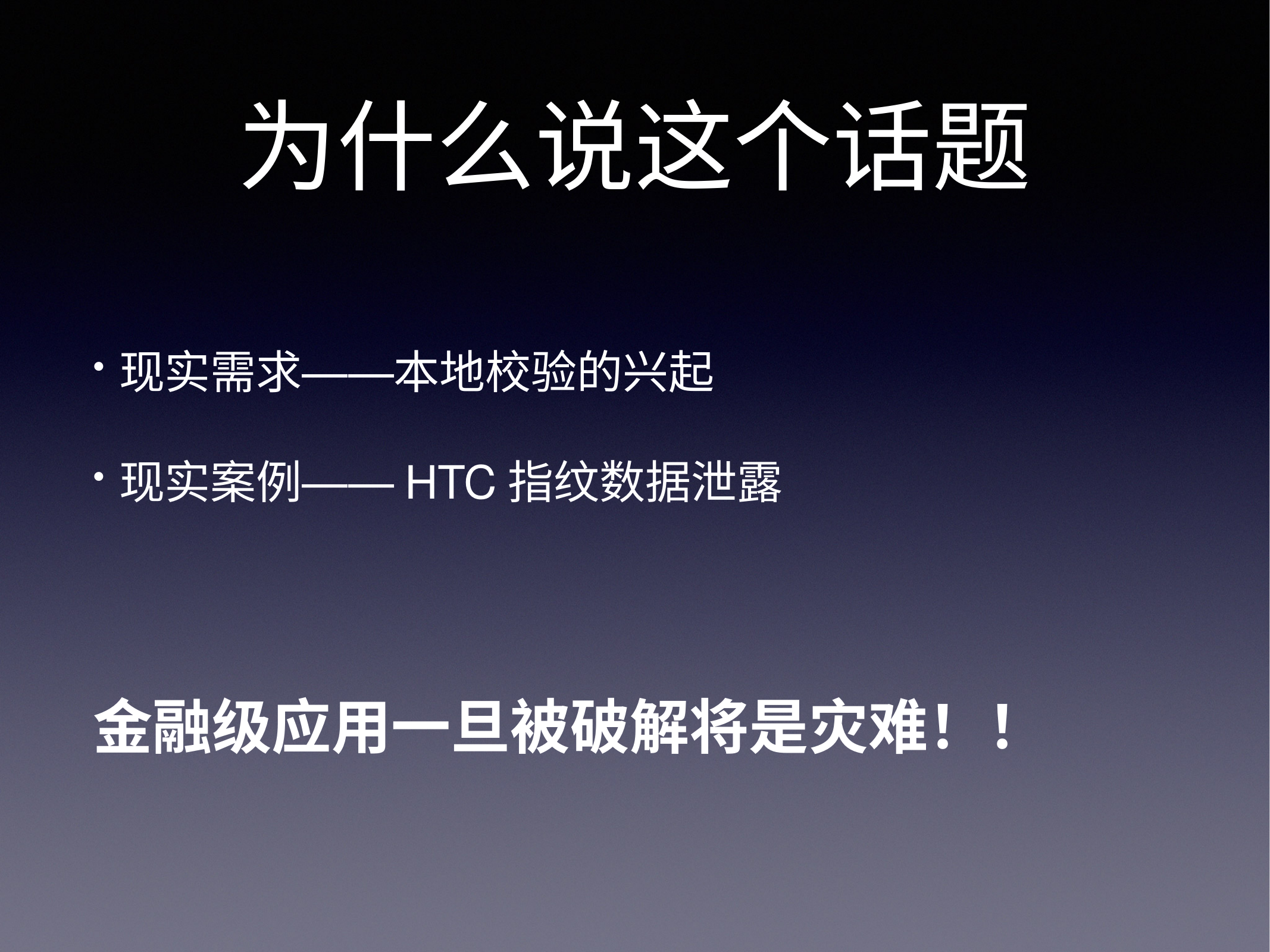

# 为什么说这个话题

现实需求——本地校验的兴起
现实案例——HTC指纹数据泄露

金融级应用一旦被破解将是灾难！！